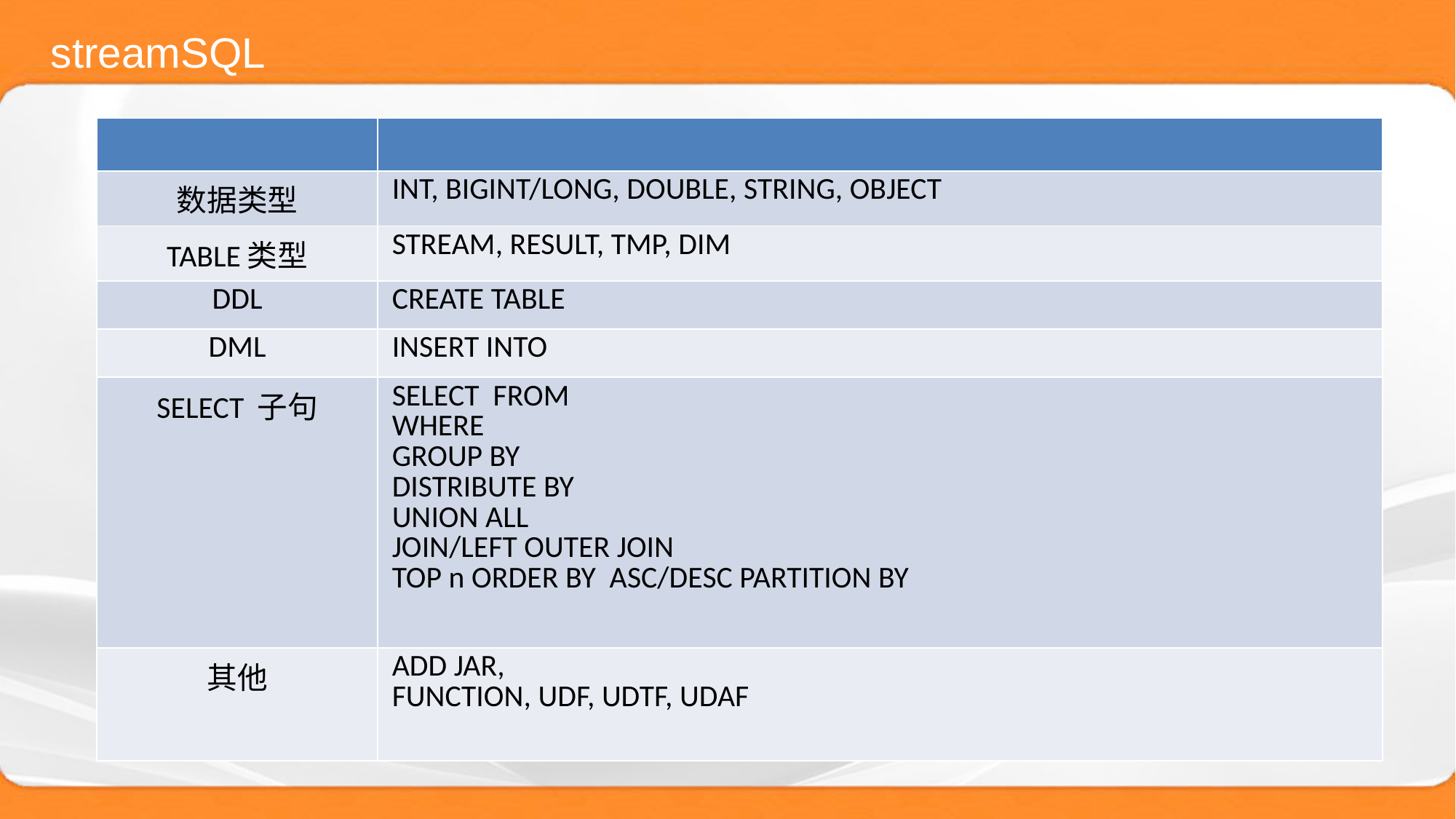

# streamSQL
|  |  |
| --- | --- |
| 数据类型 | INT, BIGINT/LONG, DOUBLE, STRING, OBJECT |
| TABLE类型 | STREAM, RESULT, TMP, DIM |
| DDL | CREATE TABLE |
| DML | INSERT INTO |
| SELECT 子句 | SELECT FROM WHERE GROUP BY DISTRIBUTE BY UNION ALL JOIN/LEFT OUTER JOIN TOP n ORDER BY ASC/DESC PARTITION BY |
| 其他 | ADD JAR, FUNCTION, UDF, UDTF, UDAF |